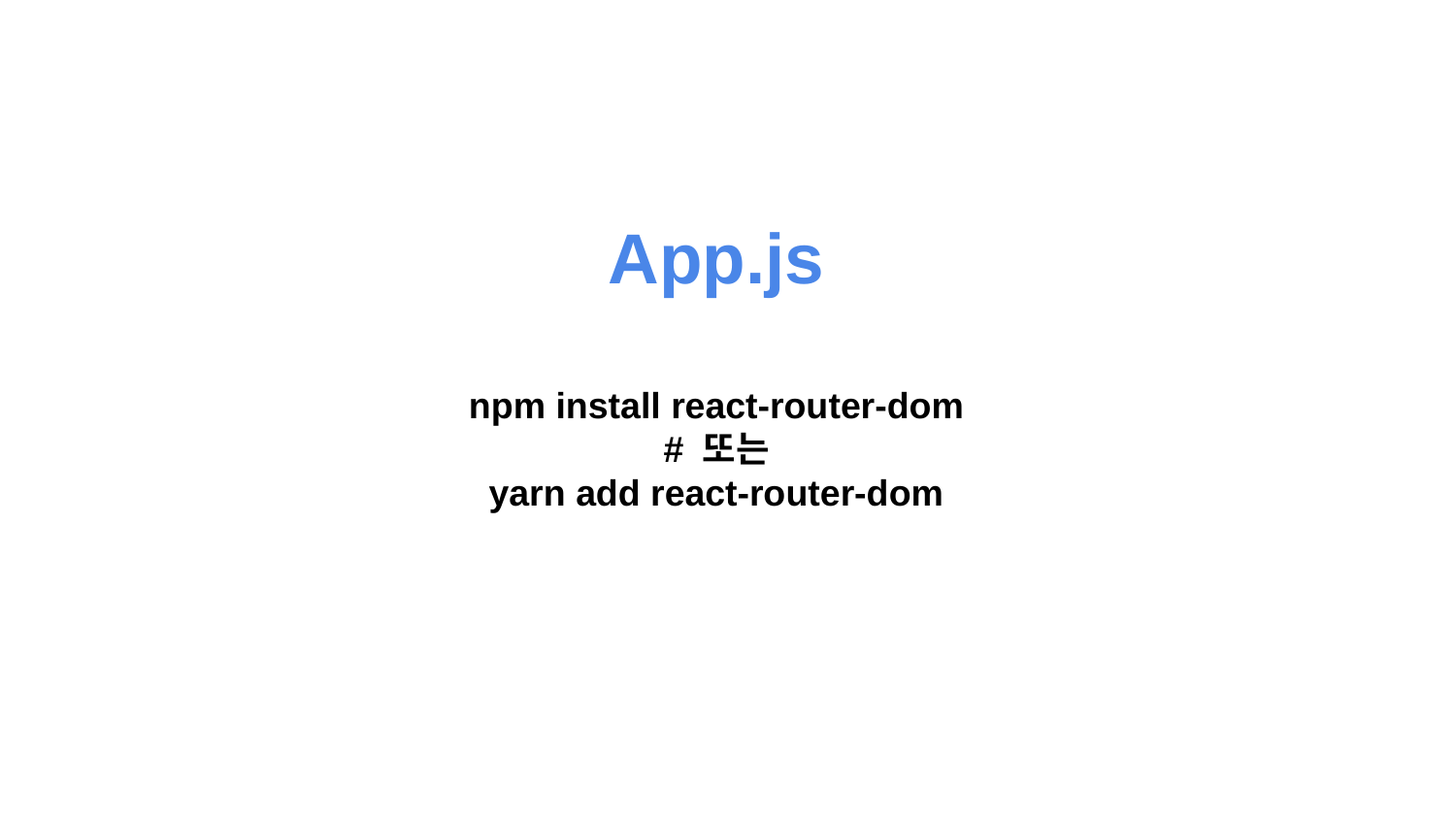

App.js
npm install react-router-dom
# 또는
yarn add react-router-dom